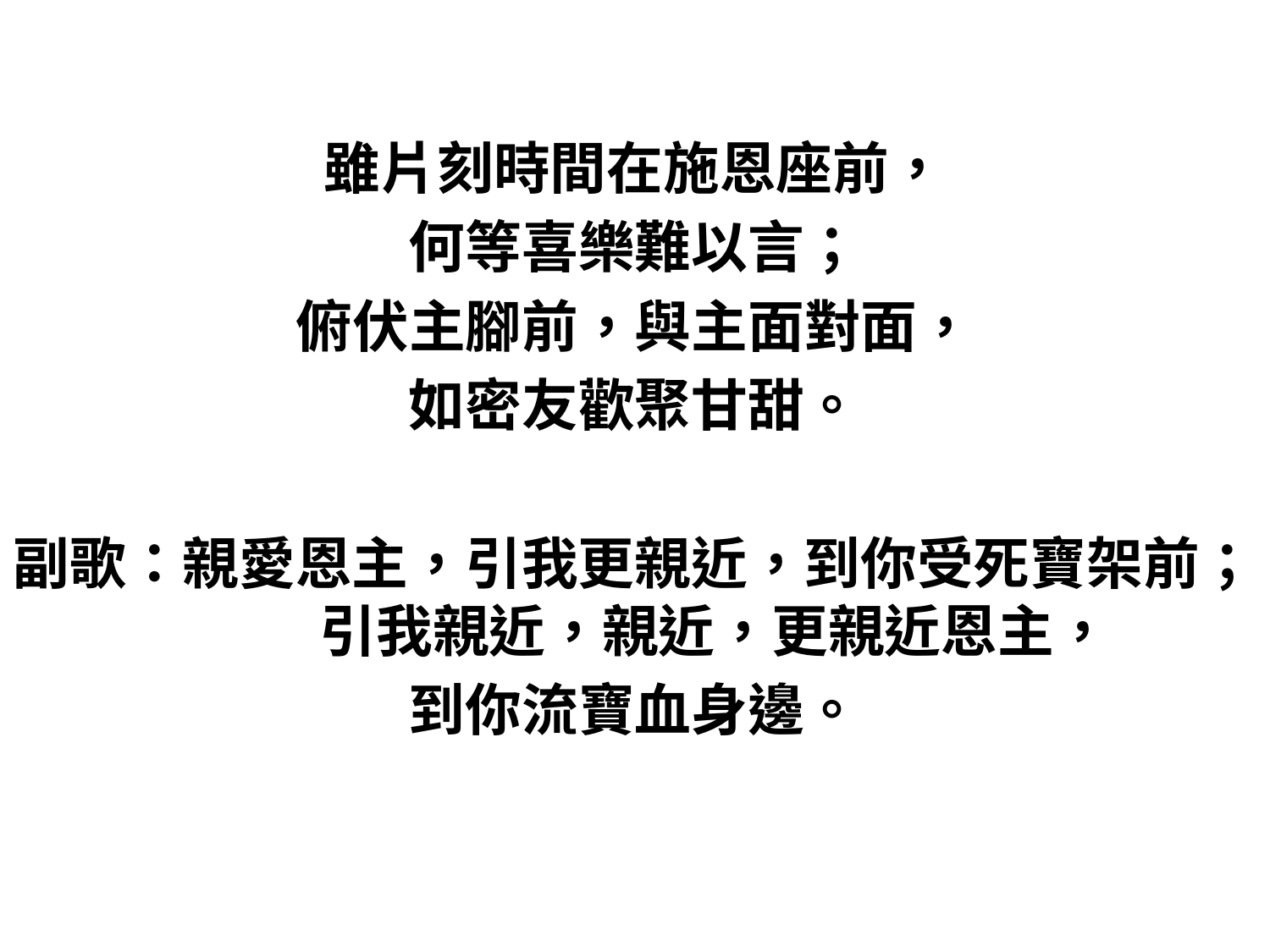

#
雖片刻時間在施恩座前，
何等喜樂難以言；
俯伏主腳前，與主面對面，
如密友歡聚甘甜。

副歌：親愛恩主，引我更親近，到你受死寶架前；
　　引我親近，親近，更親近恩主，
到你流寶血身邊。